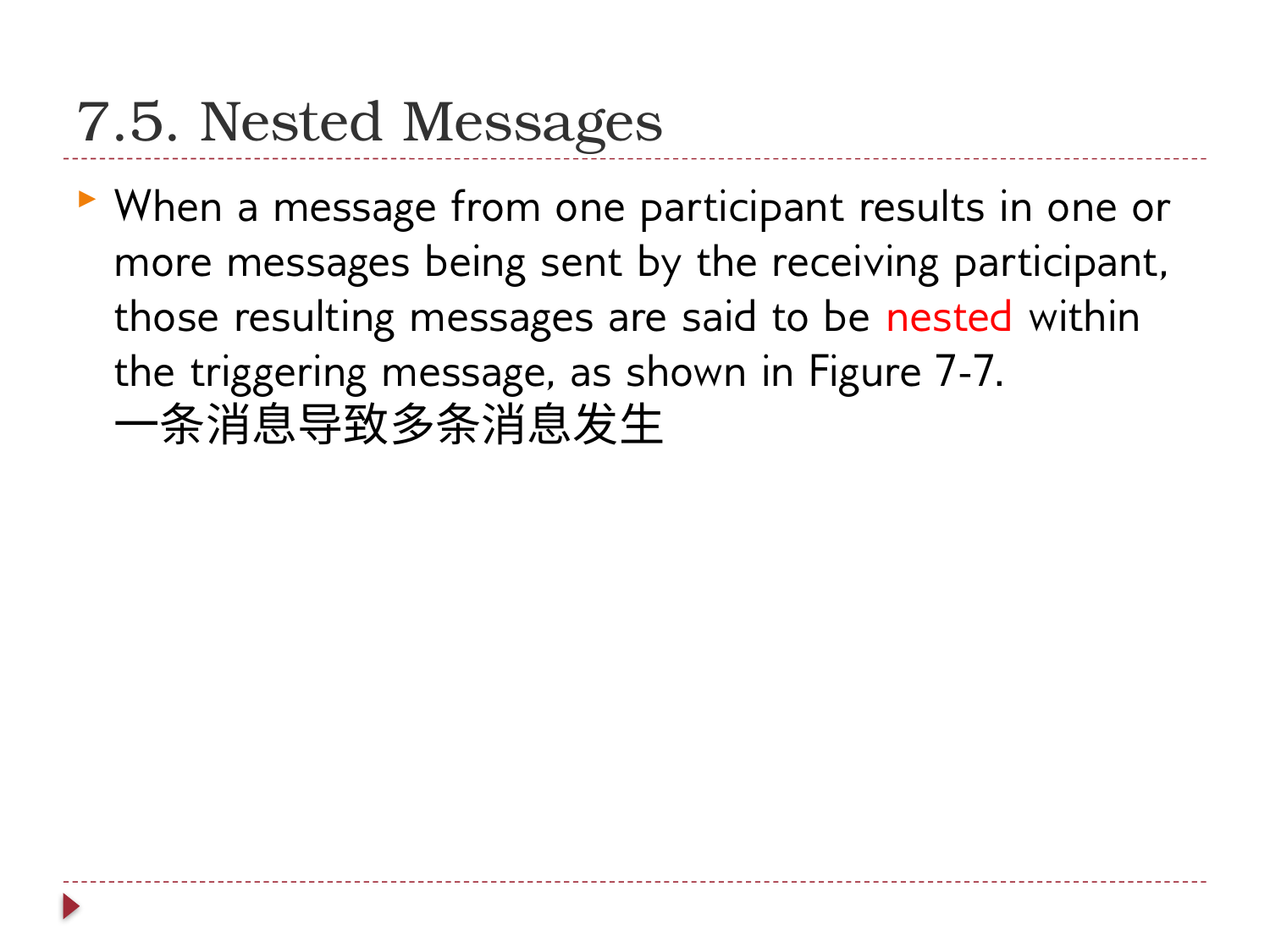

# 7.5. Nested Messages
When a message from one participant results in one or more messages being sent by the receiving participant, those resulting messages are said to be nested within the triggering message, as shown in Figure 7-7.
一条消息导致多条消息发生